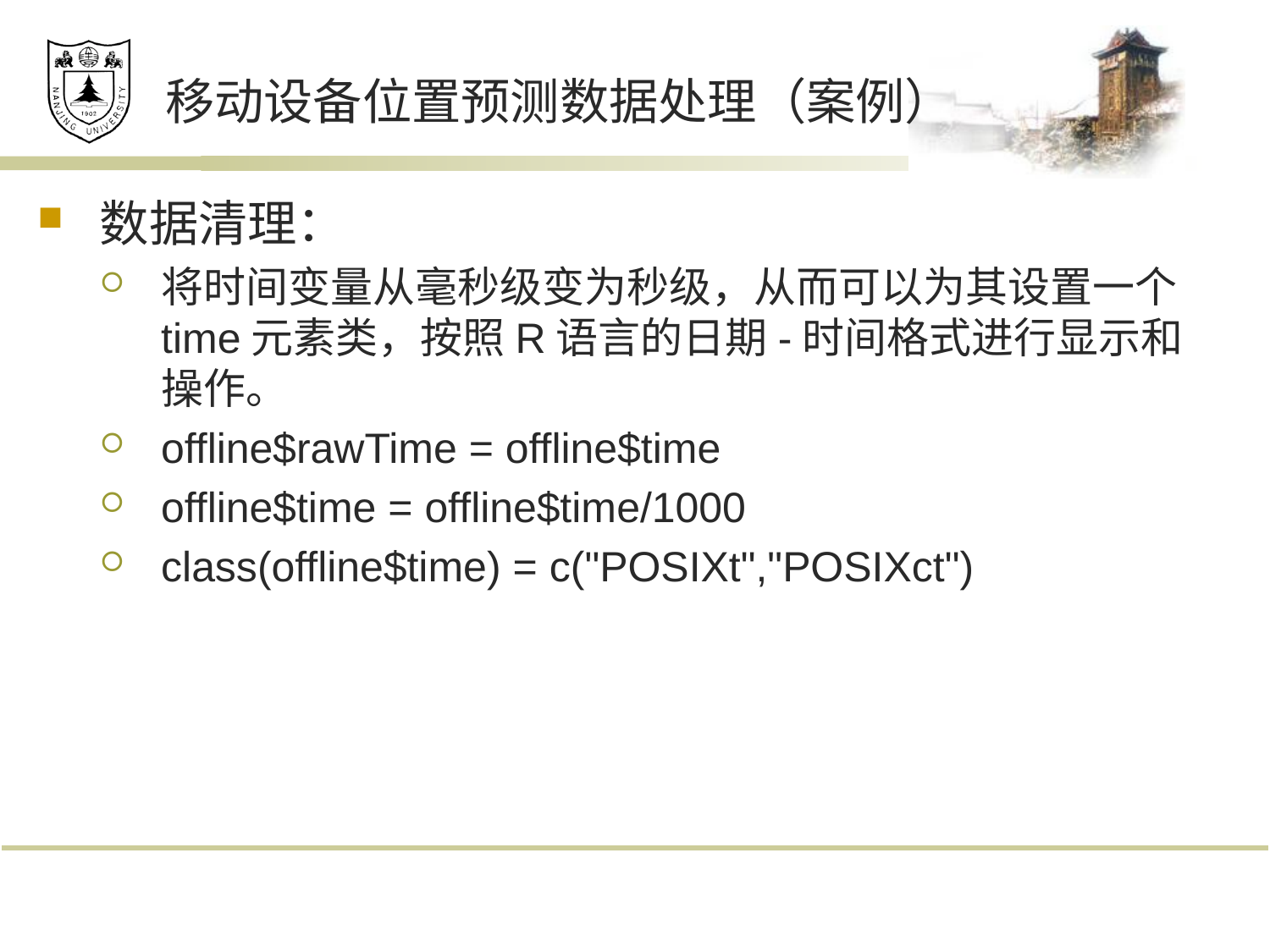

# 移动设备位置预测数据处理（案例）
数据清理：
将时间变量从毫秒级变为秒级，从而可以为其设置一个time元素类，按照R语言的日期-时间格式进行显示和操作。
offline$rawTime = offline$time
offline$time = offline$time/1000
class(offline$time) = c("POSIXt","POSIXct")